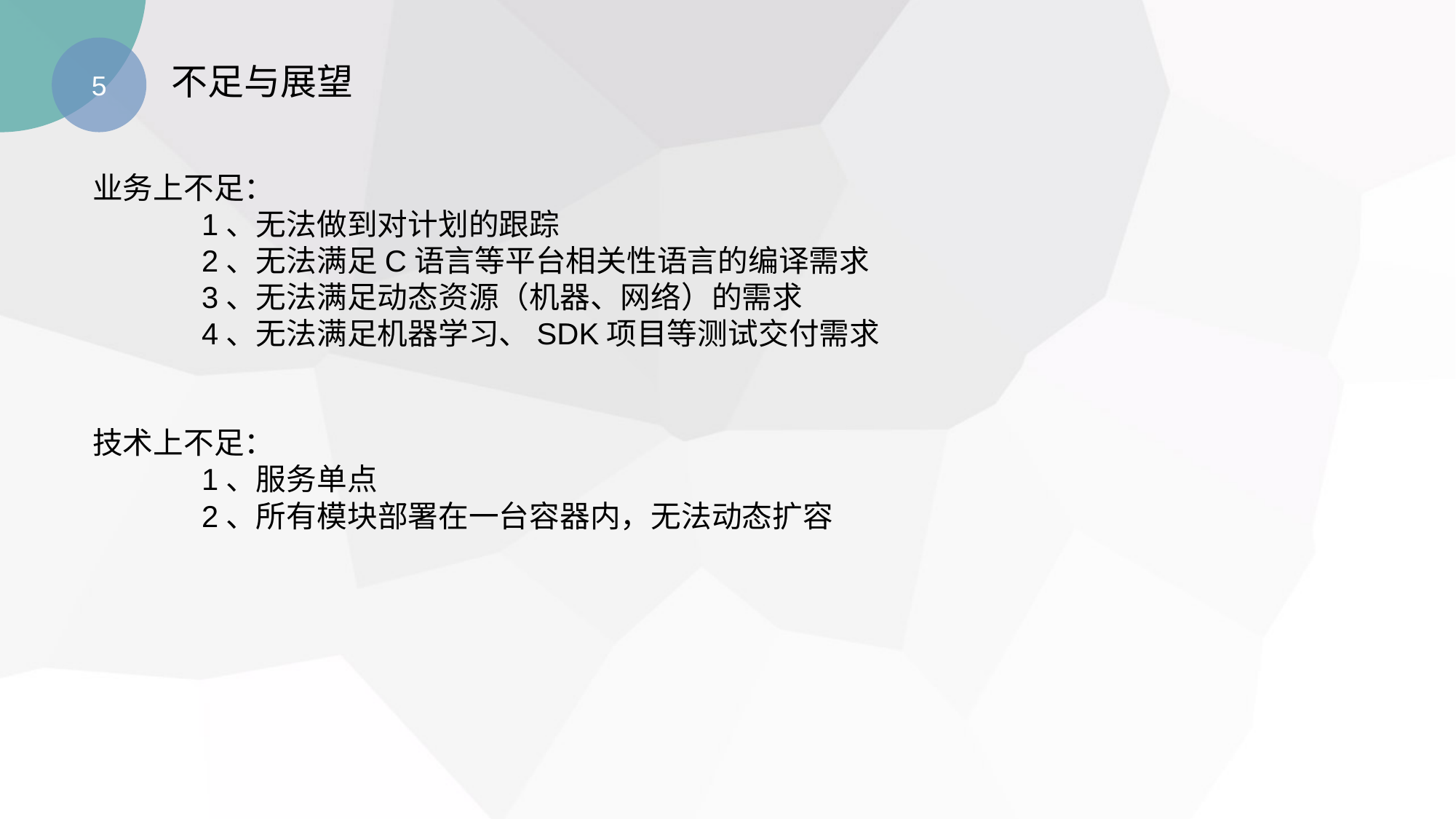

5
不足与展望
业务上不足：
	1、无法做到对计划的跟踪
	2、无法满足C语言等平台相关性语言的编译需求
	3、无法满足动态资源（机器、网络）的需求
	4、无法满足机器学习、SDK项目等测试交付需求

技术上不足：
	1、服务单点
	2、所有模块部署在一台容器内，无法动态扩容